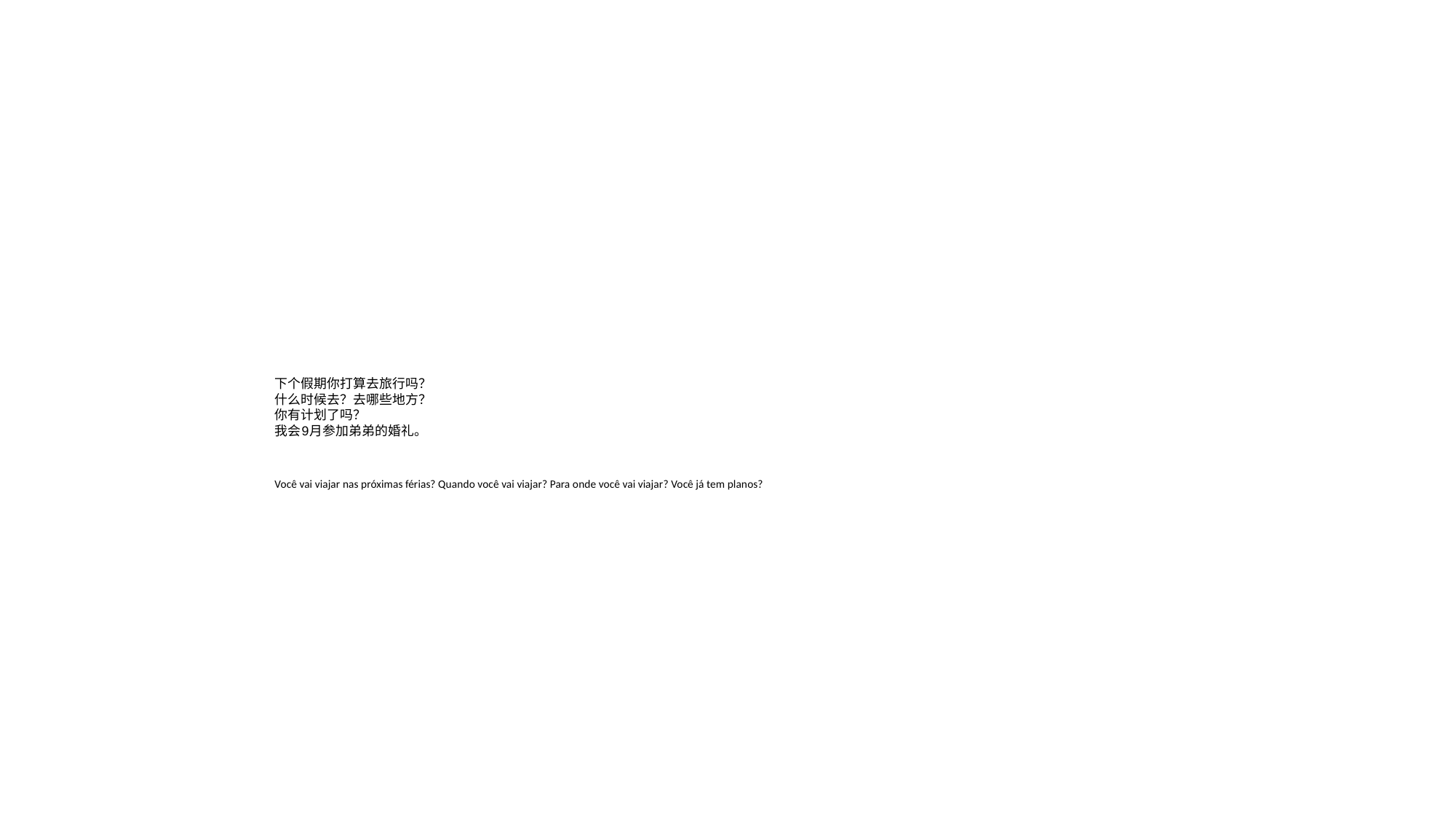

# 下个假期你打算去旅行吗？ 什么时候去？去哪些地方？ 你有计划了吗？ 我会9月参加弟弟的婚礼。 Você vai viajar nas próximas férias? Quando você vai viajar? Para onde você vai viajar? Você já tem planos?